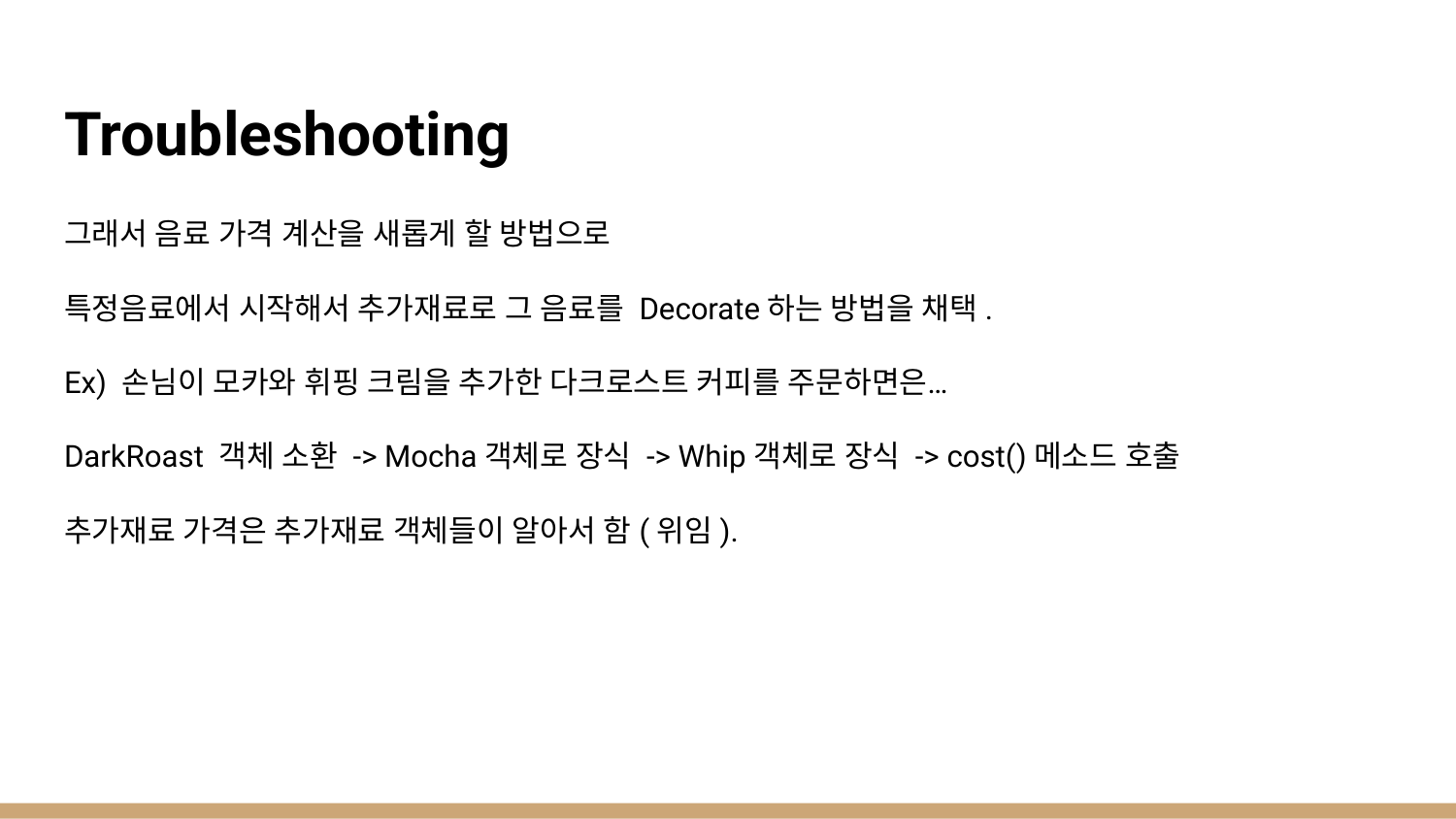

# Troubleshooting
그래서 음료 가격 계산을 새롭게 할 방법으로
특정음료에서 시작해서 추가재료로 그 음료를 Decorate하는 방법을 채택.
Ex) 손님이 모카와 휘핑 크림을 추가한 다크로스트 커피를 주문하면은…
DarkRoast 객체 소환 -> Mocha객체로 장식 -> Whip객체로 장식 -> cost()메소드 호출
추가재료 가격은 추가재료 객체들이 알아서 함(위임).